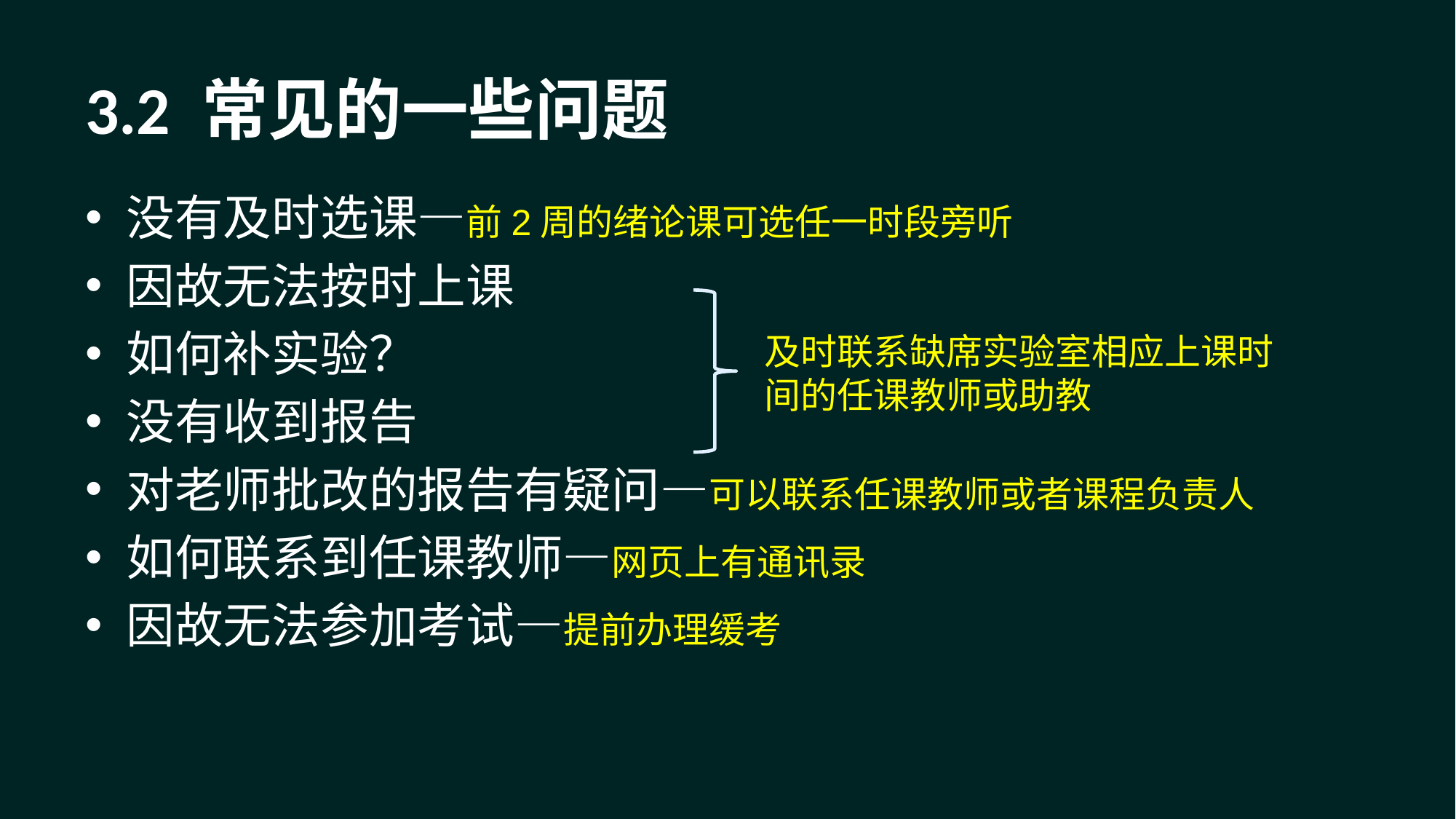

# 3.2 常见的一些问题
没有及时选课—前2周的绪论课可选任一时段旁听
因故无法按时上课
如何补实验？
没有收到报告
对老师批改的报告有疑问—可以联系任课教师或者课程负责人
如何联系到任课教师—网页上有通讯录
因故无法参加考试—提前办理缓考

及时联系缺席实验室相应上课时间的任课教师或助教